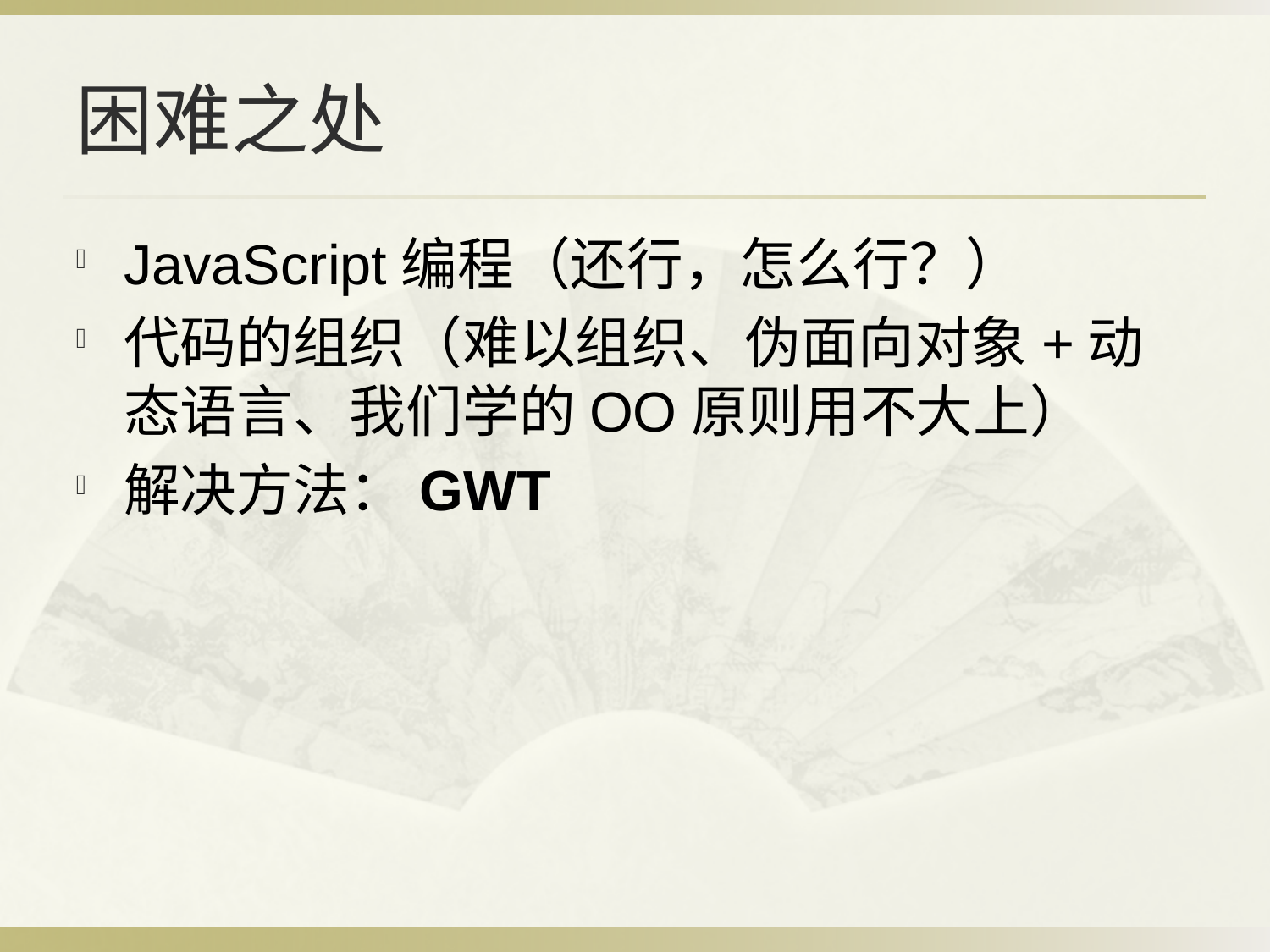

# 困难之处
JavaScript编程（还行，怎么行？）
代码的组织（难以组织、伪面向对象+动态语言、我们学的OO原则用不大上）
解决方法：GWT